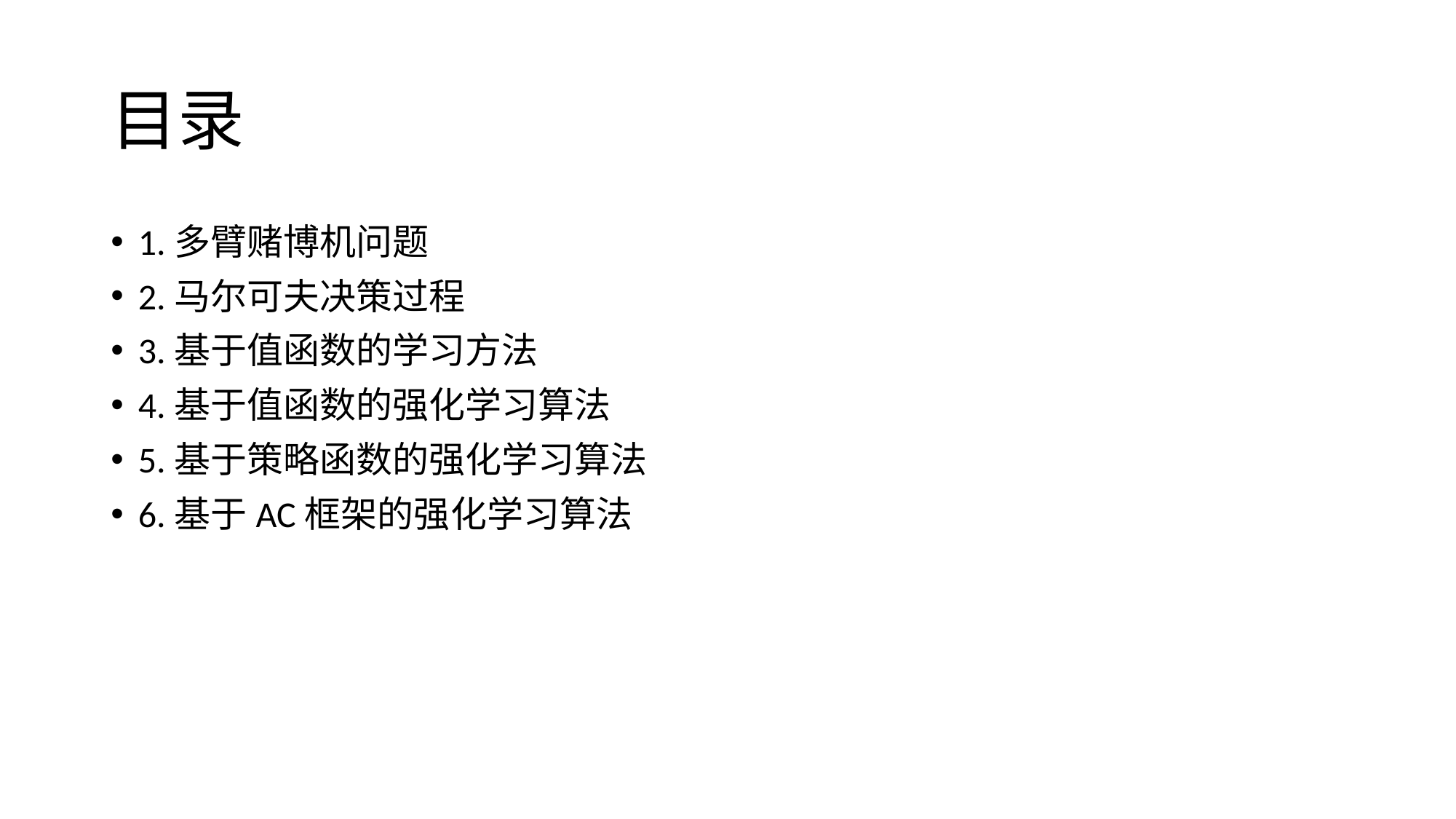

# 目录
1.多臂赌博机问题
2.马尔可夫决策过程
3.基于值函数的学习方法
4.基于值函数的强化学习算法
5.基于策略函数的强化学习算法
6.基于AC框架的强化学习算法